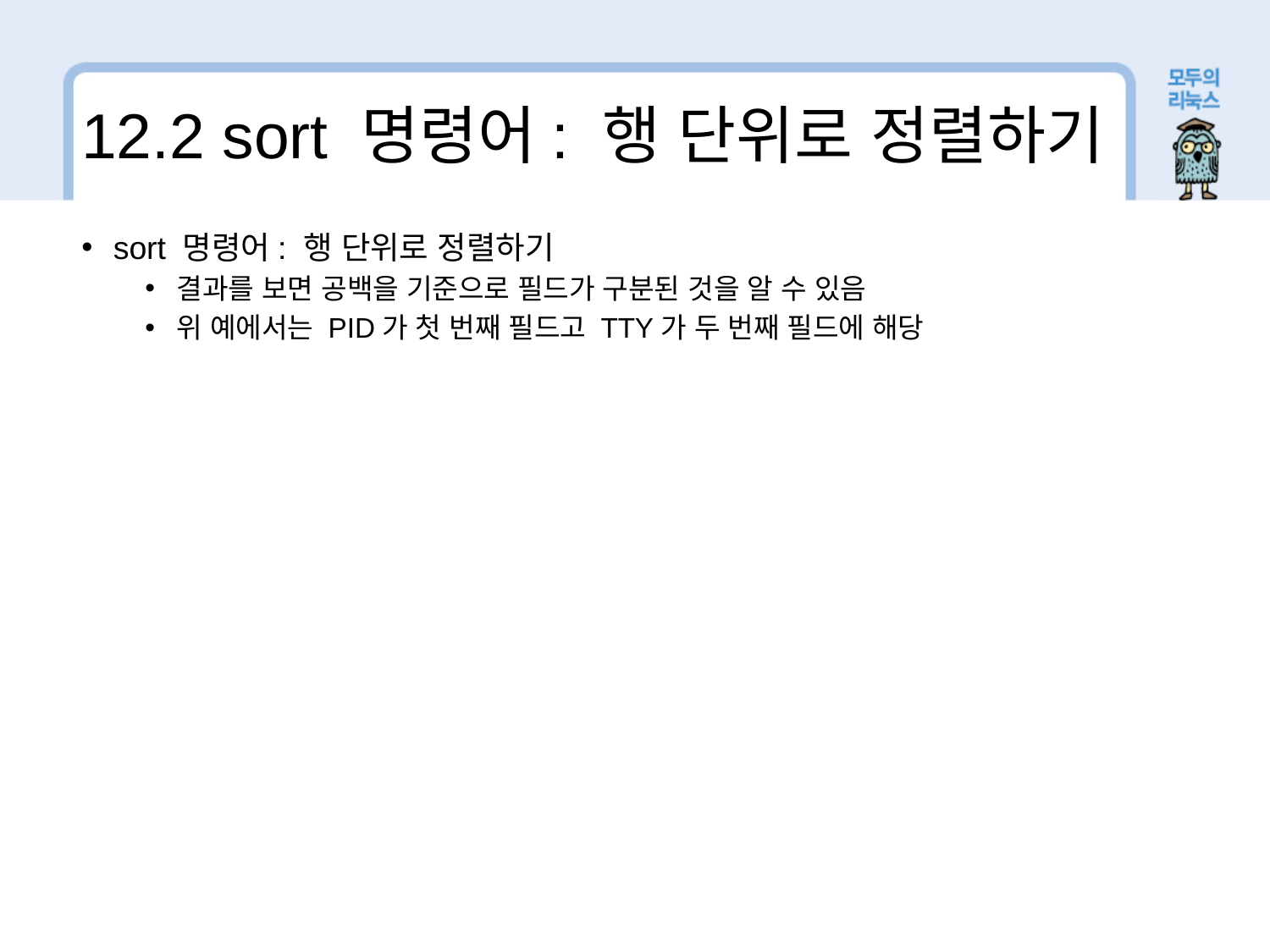

12.2 sort 명령어: 행 단위로 정렬하기
sort 명령어: 행 단위로 정렬하기
결과를 보면 공백을 기준으로 필드가 구분된 것을 알 수 있음
위 예에서는 PID가 첫 번째 필드고 TTY가 두 번째 필드에 해당